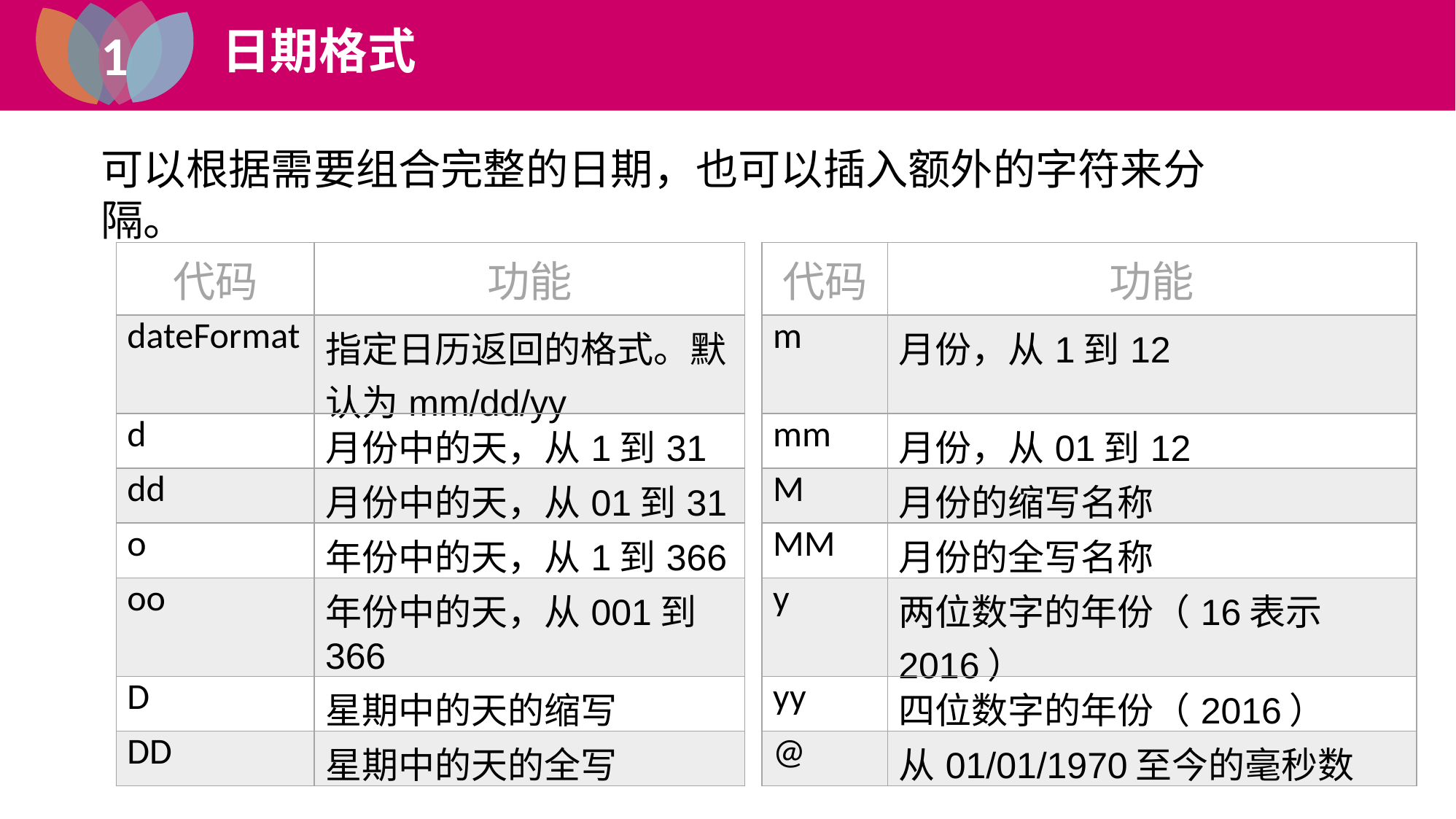

1
日期格式
jQuery UI
可以根据需要组合完整的日期，也可以插入额外的字符来分隔。
| 代码 | 功能 |
| --- | --- |
| dateFormat | 指定日历返回的格式。默认为mm/dd/yy |
| d | 月份中的天，从1到31 |
| dd | 月份中的天，从01到31 |
| o | 年份中的天，从1到366 |
| oo | 年份中的天，从001到366 |
| D | 星期中的天的缩写 |
| DD | 星期中的天的全写 |
| 代码 | 功能 |
| --- | --- |
| m | 月份，从1到12 |
| mm | 月份，从01到12 |
| M | 月份的缩写名称 |
| MM | 月份的全写名称 |
| y | 两位数字的年份（16表示2016） |
| yy | 四位数字的年份（2016） |
| @ | 从01/01/1970至今的毫秒数 |